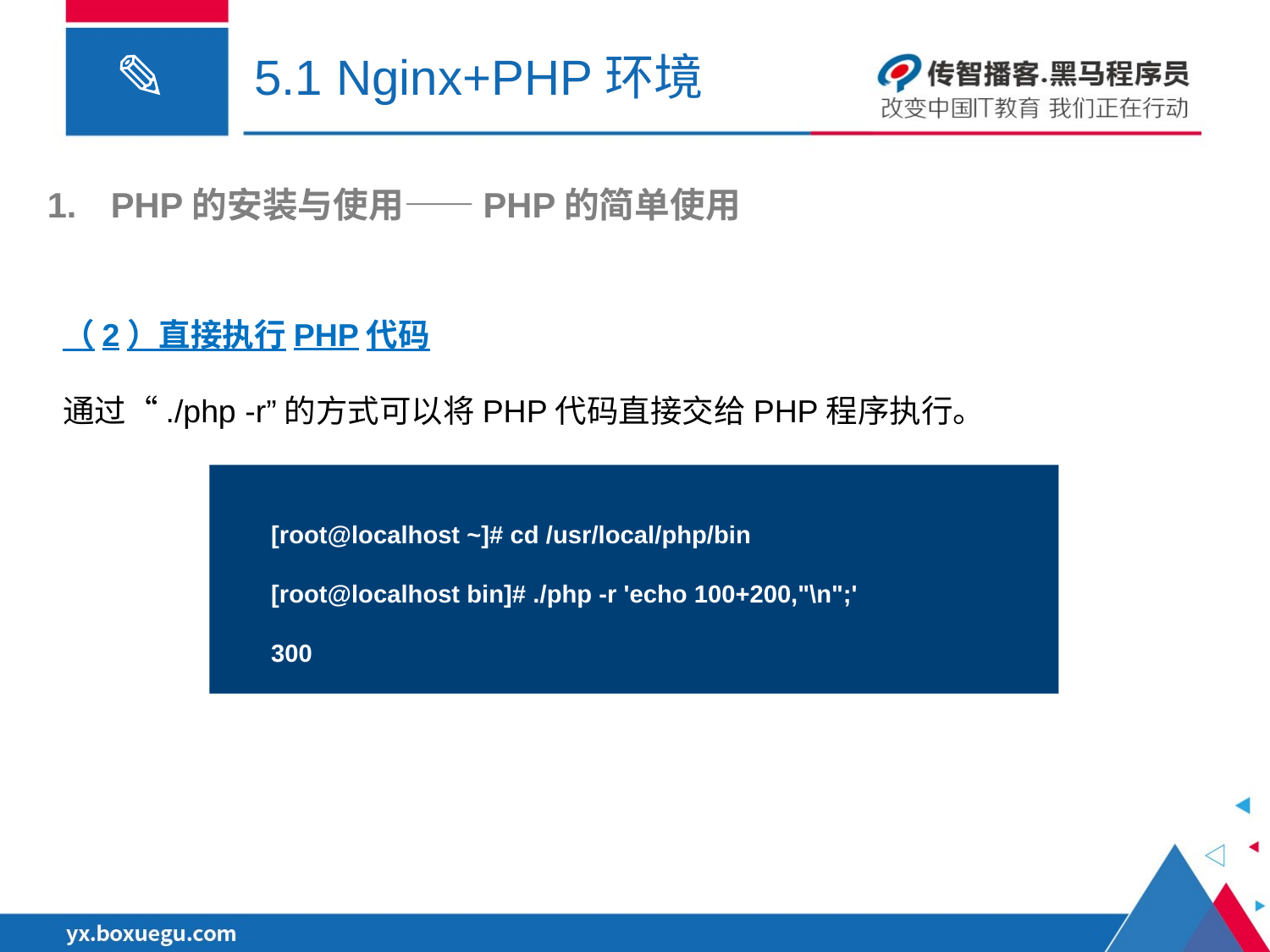

# 5.1 Nginx+PHP环境
PHP的安装与使用——PHP的简单使用
（2）直接执行PHP代码
通过“./php -r”的方式可以将PHP代码直接交给PHP程序执行。

[root@localhost ~]# cd /usr/local/php/bin
[root@localhost bin]# ./php -r 'echo 100+200,"\n";'
300